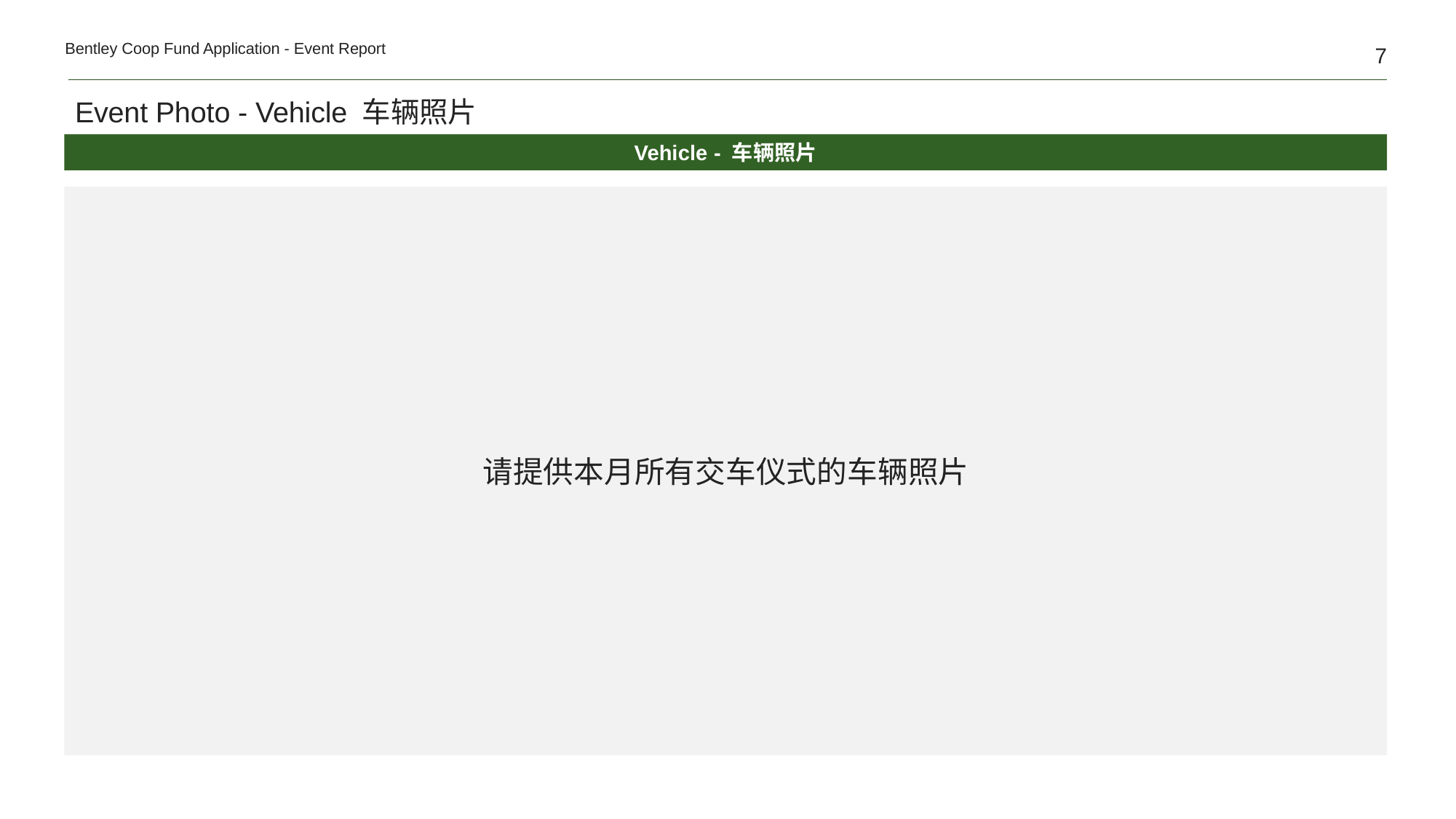

7
Bentley Coop Fund Application - Event Report
Event Photo - Vehicle 车辆照片
Vehicle - 车辆照片
请提供本月所有交车仪式的车辆照片